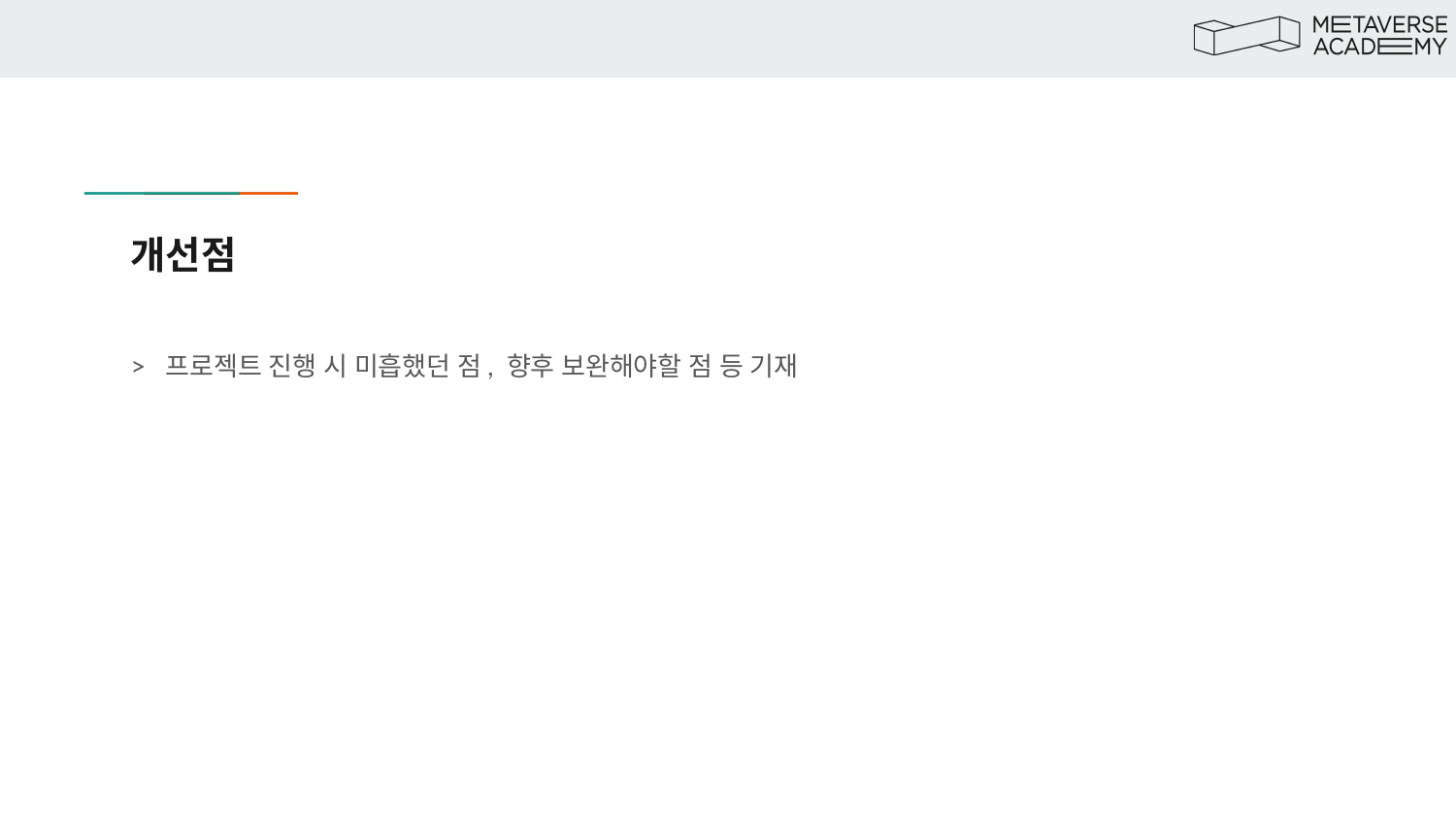

# 개선점
>  프로젝트 진행 시 미흡했던 점, 향후 보완해야할 점 등 기재